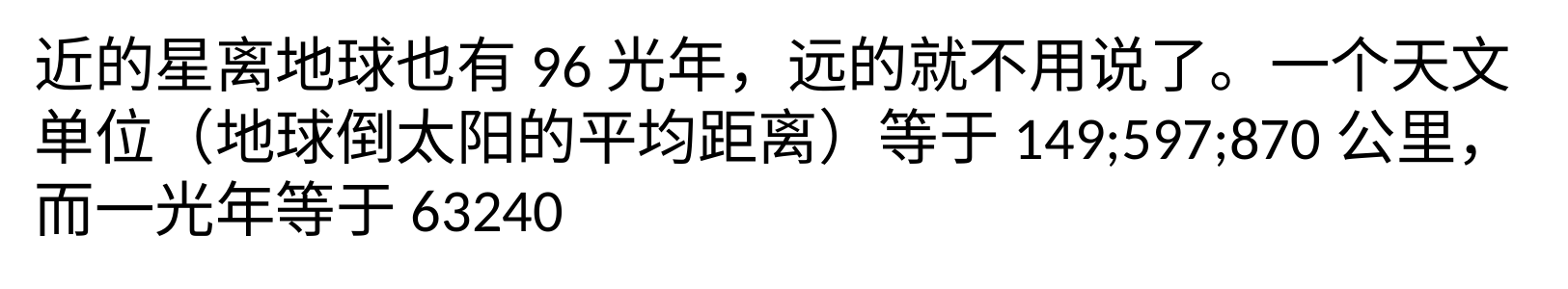

近的星离地球也有96光年，远的就不用说了。一个天文单位（地球倒太阳的平均距离）等于149;597;870公里，而一光年等于63240